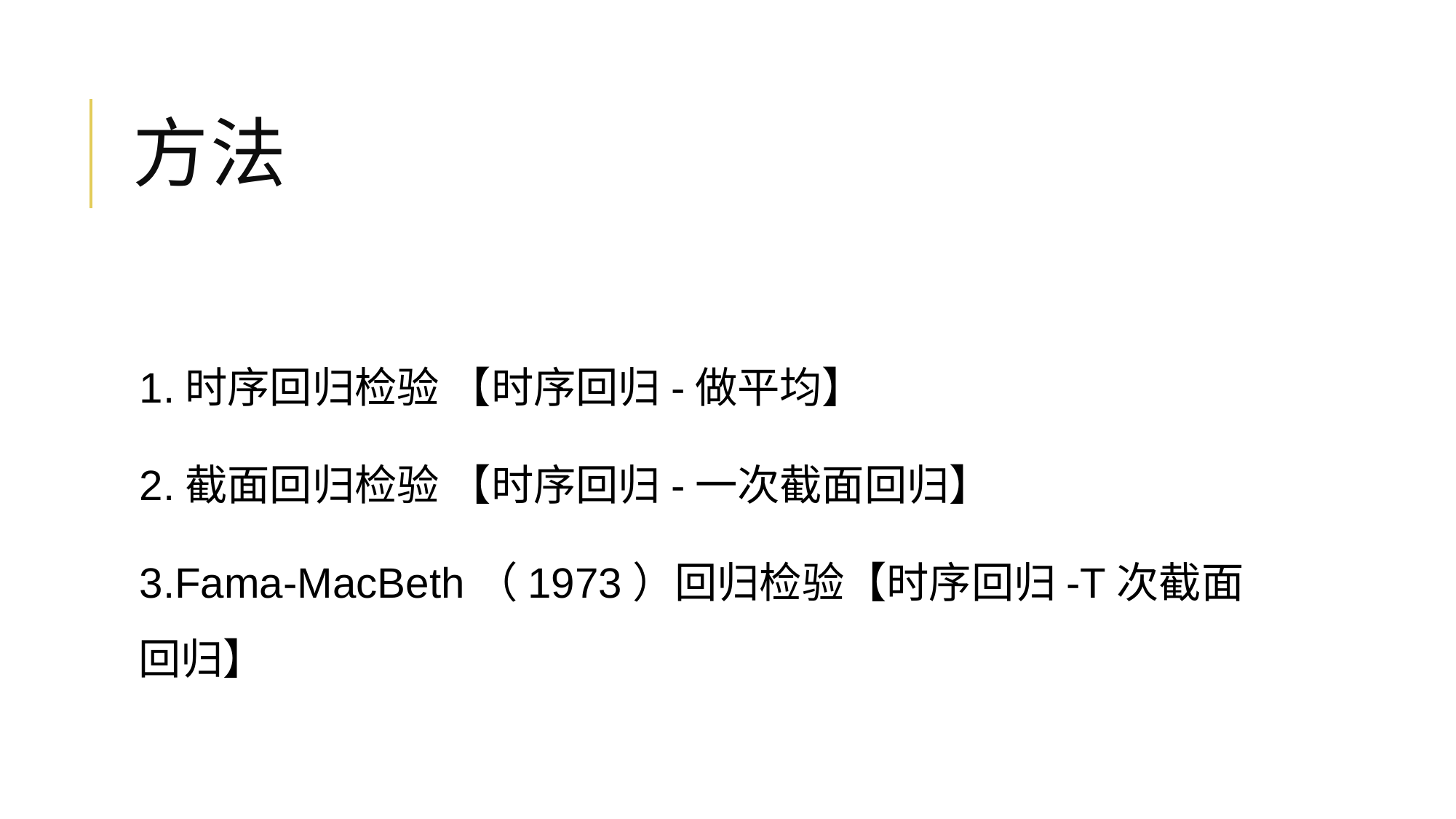

# 方法
1.时序回归检验 【时序回归-做平均】
2.截面回归检验 【时序回归-一次截面回归】
3.Fama-MacBeth（1973）回归检验【时序回归-T次截面回归】